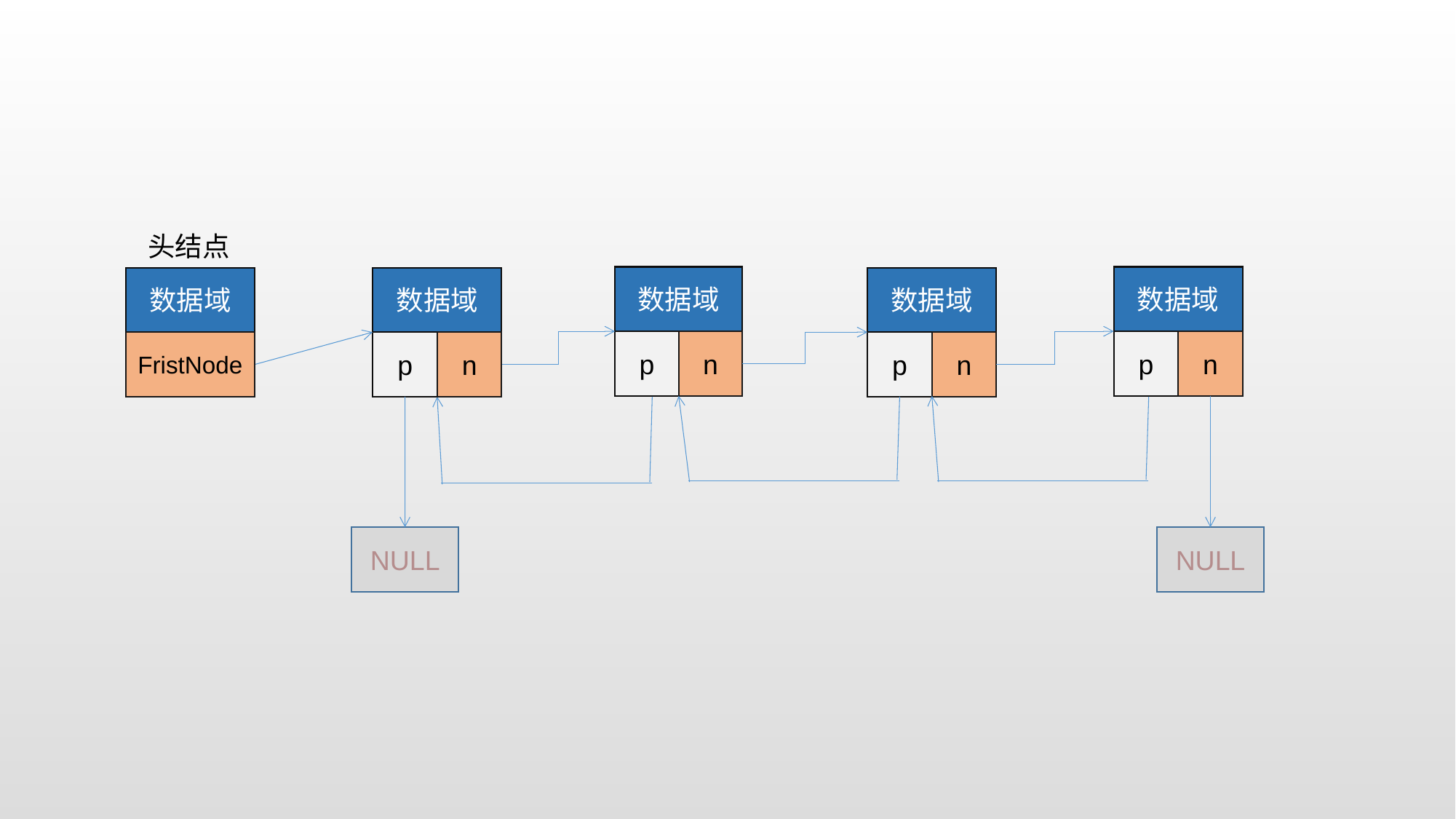

头结点
数据域

FristNode
数据域

p
n
数据域

p
n
数据域

p
n
数据域

p
n
NULL
NULL